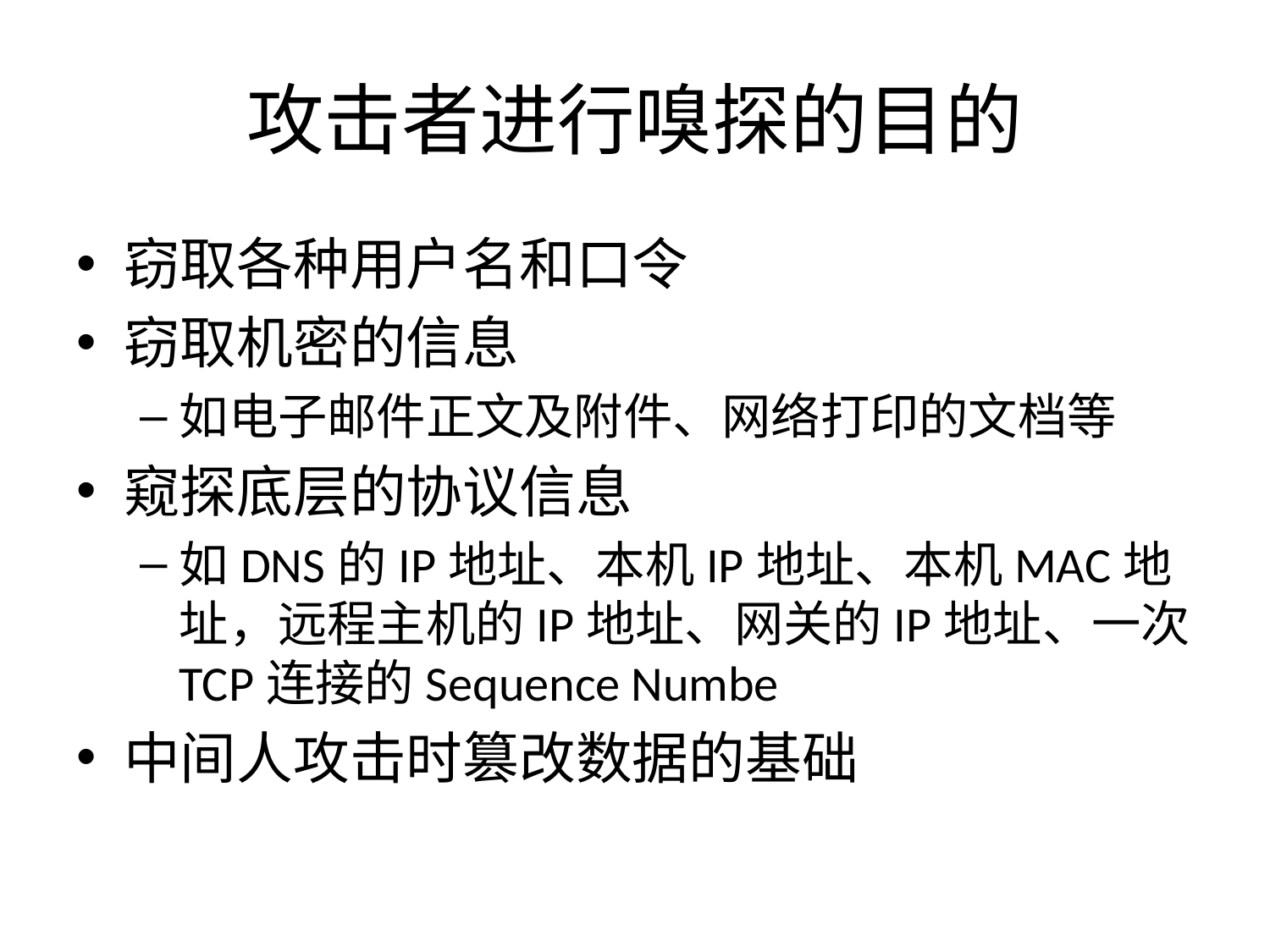

# 攻击者进行嗅探的目的
窃取各种用户名和口令
窃取机密的信息
如电子邮件正文及附件、网络打印的文档等
窥探底层的协议信息
如DNS的IP地址、本机IP地址、本机MAC地址，远程主机的IP地址、网关的IP地址、一次TCP连接的Sequence Numbe
中间人攻击时篡改数据的基础